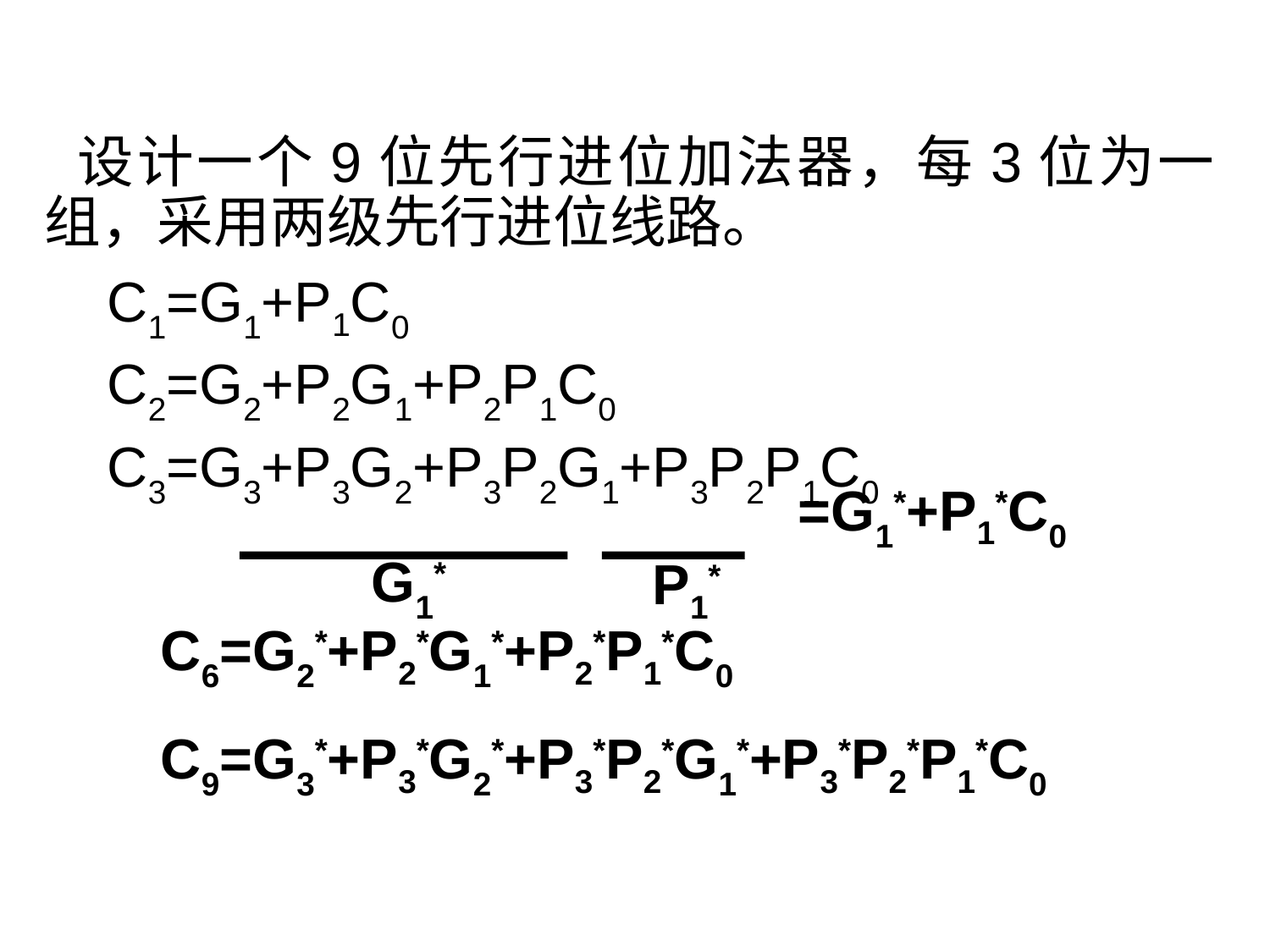

设计一个9位先行进位加法器，每3位为一组，采用两级先行进位线路。
    C1=G1+P1C0
    C2=G2+P2G1+P2P1C0
    C3=G3+P3G2+P3P2G1+P3P2P1C0
=G1*+P1*C0
G1*
P1*

C6=G2*+P2*G1*+P2*P1*C0
C9=G3*+P3*G2*+P3*P2*G1*+P3*P2*P1*C0